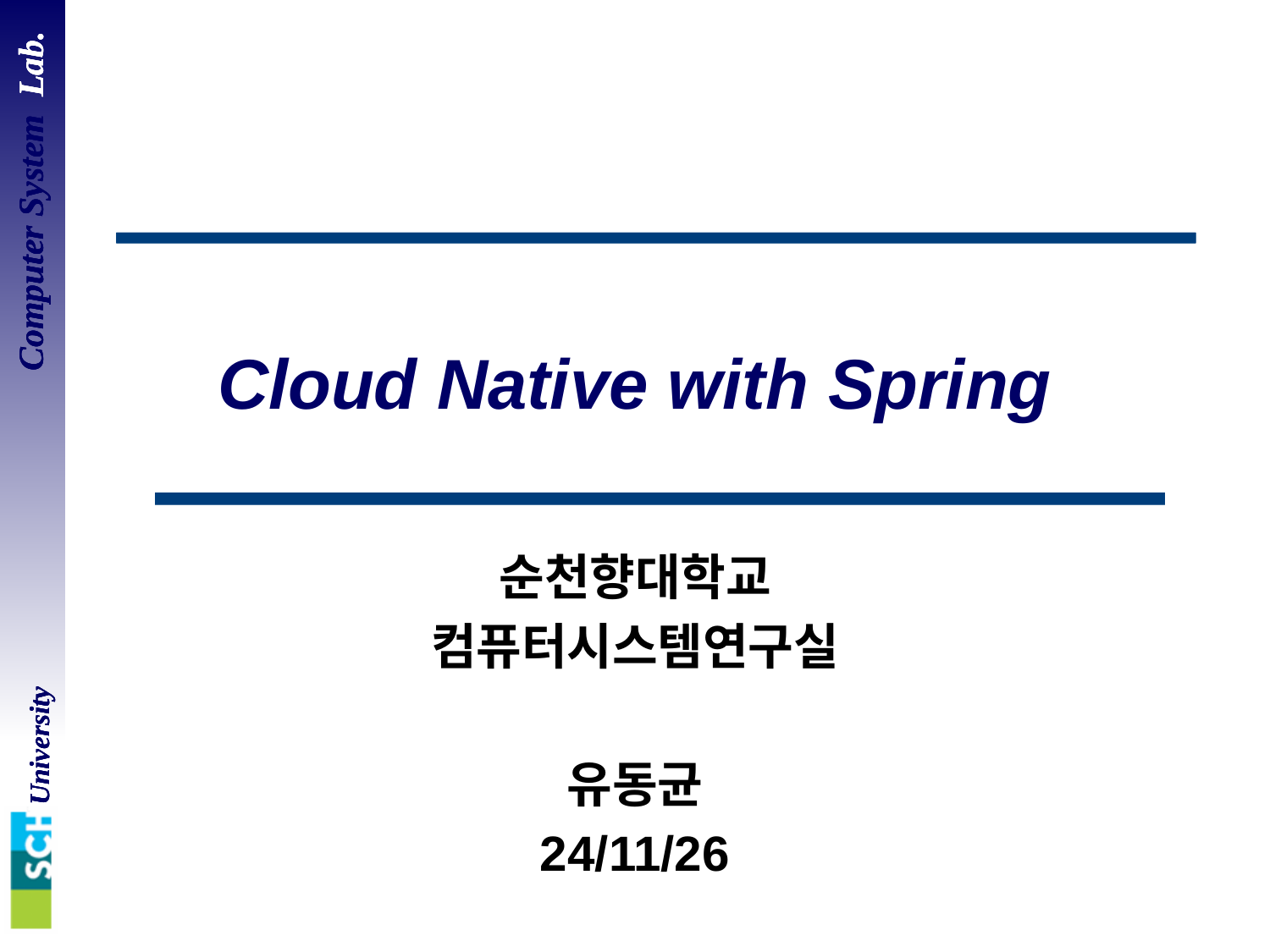

# Cloud Native with Spring
순천향대학교
컴퓨터시스템연구실

유동균
24/11/26